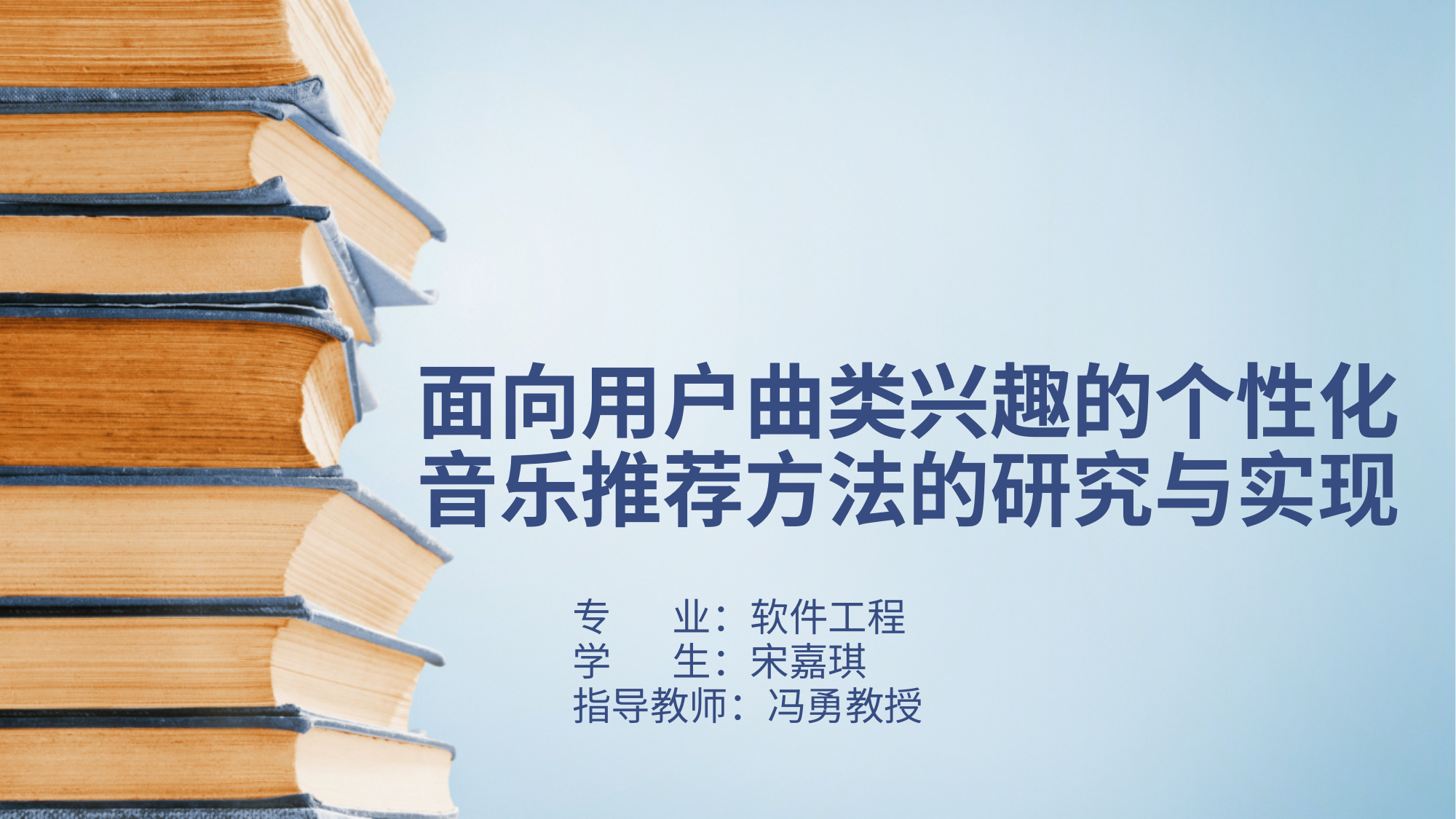

# 面向用户曲类兴趣的个性化音乐推荐方法的研究与实现
专       业：软件工程
学       生：宋嘉琪
指导教师：冯勇教授